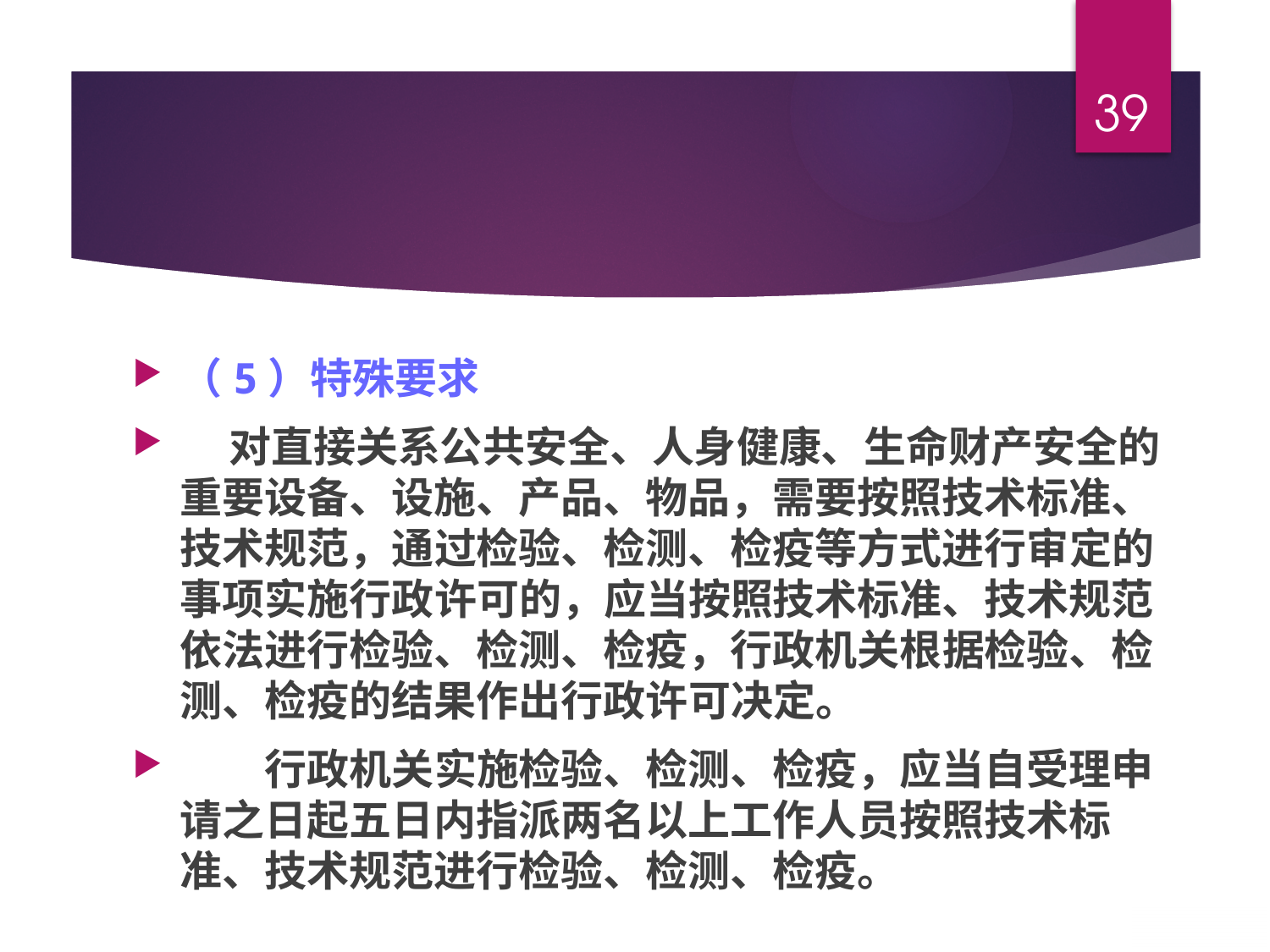

39
#
（5）特殊要求
    对直接关系公共安全、人身健康、生命财产安全的重要设备、设施、产品、物品，需要按照技术标准、技术规范，通过检验、检测、检疫等方式进行审定的事项实施行政许可的，应当按照技术标准、技术规范依法进行检验、检测、检疫，行政机关根据检验、检测、检疫的结果作出行政许可决定。
　　行政机关实施检验、检测、检疫，应当自受理申请之日起五日内指派两名以上工作人员按照技术标准、技术规范进行检验、检测、检疫。